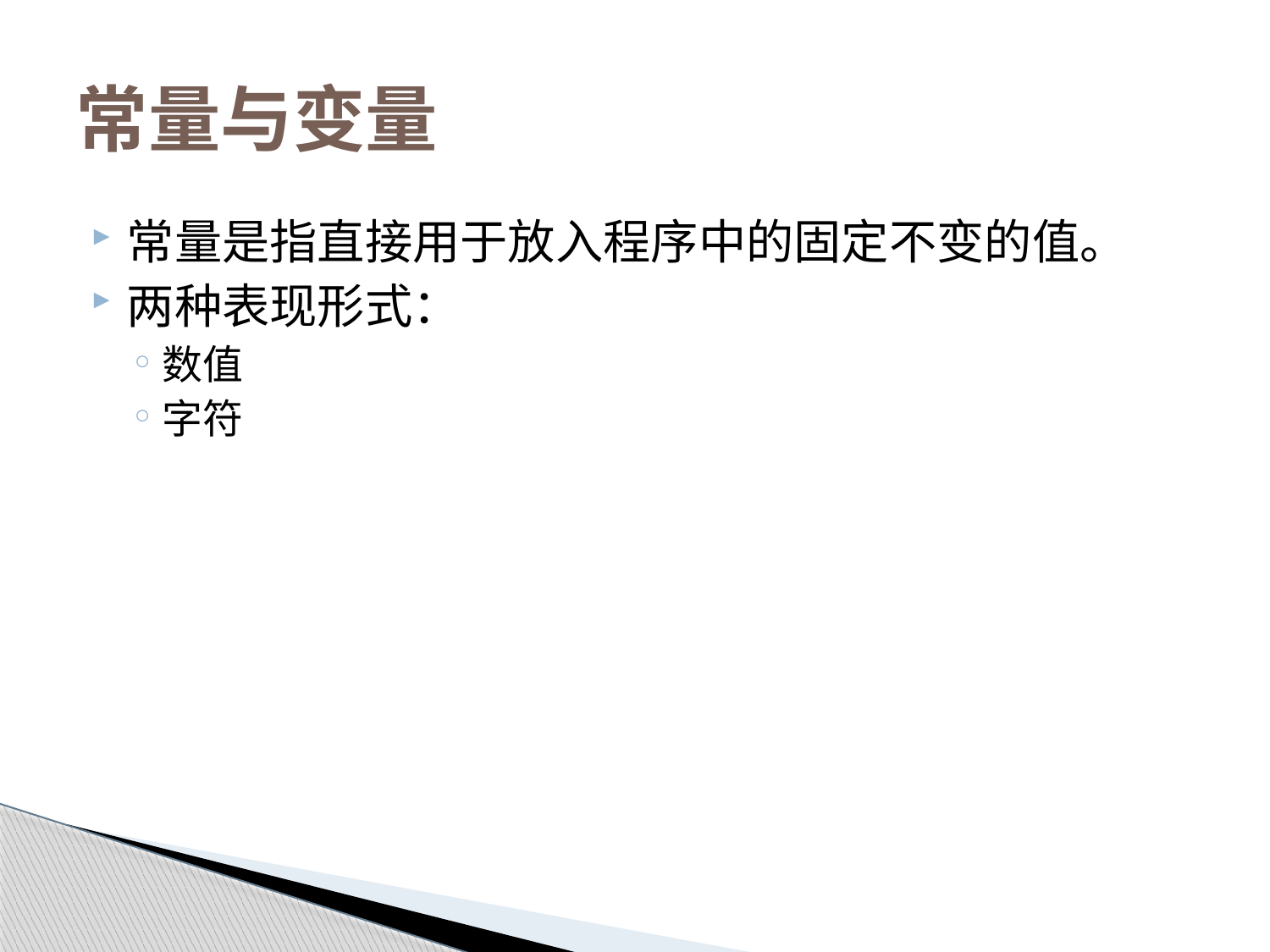

# 常量与变量
常量是指直接用于放入程序中的固定不变的值。
两种表现形式：
数值
字符